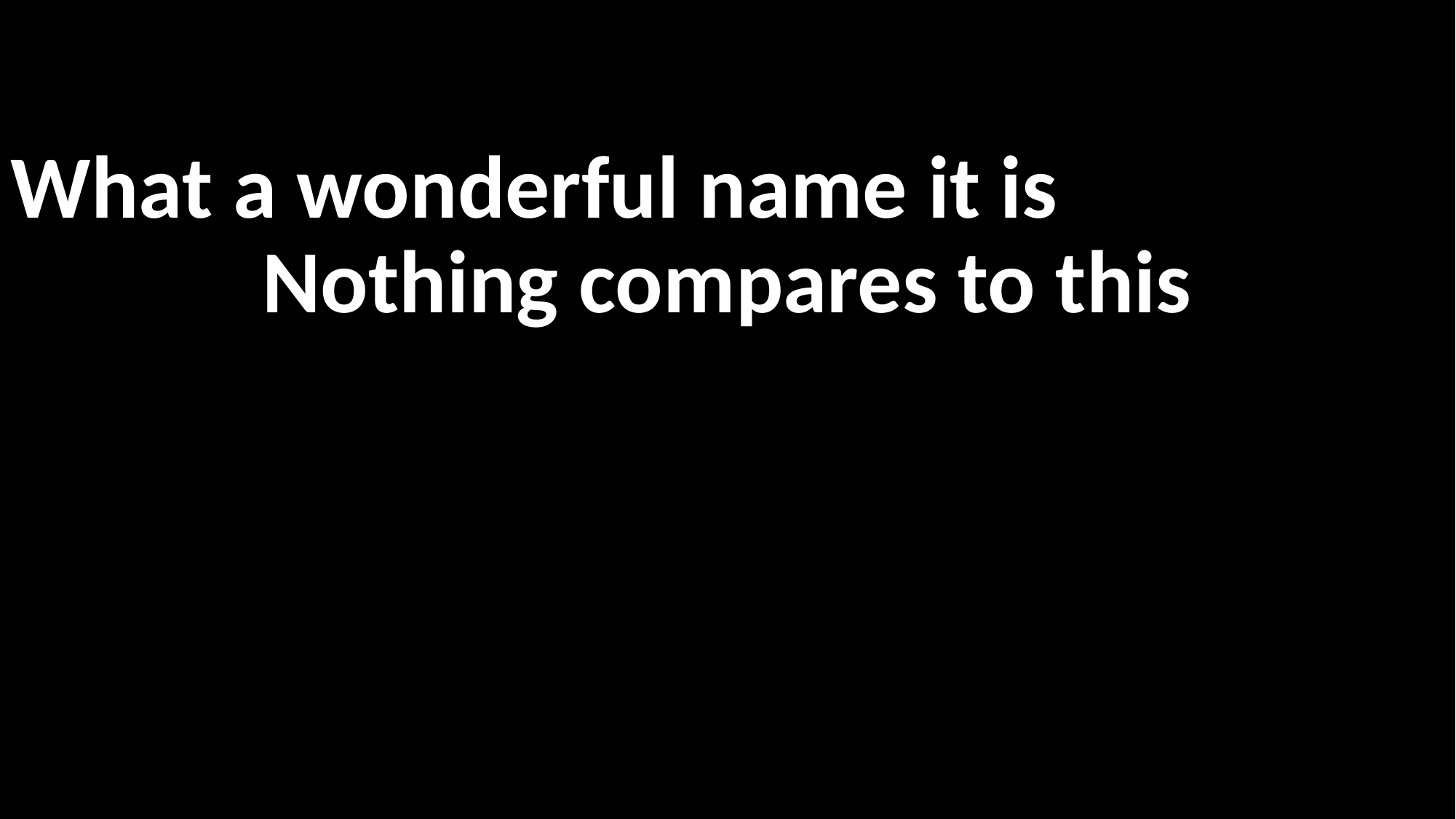

What a wonderful name it is
Nothing compares to this
위대하신 이름 예수
비교할 수 없네